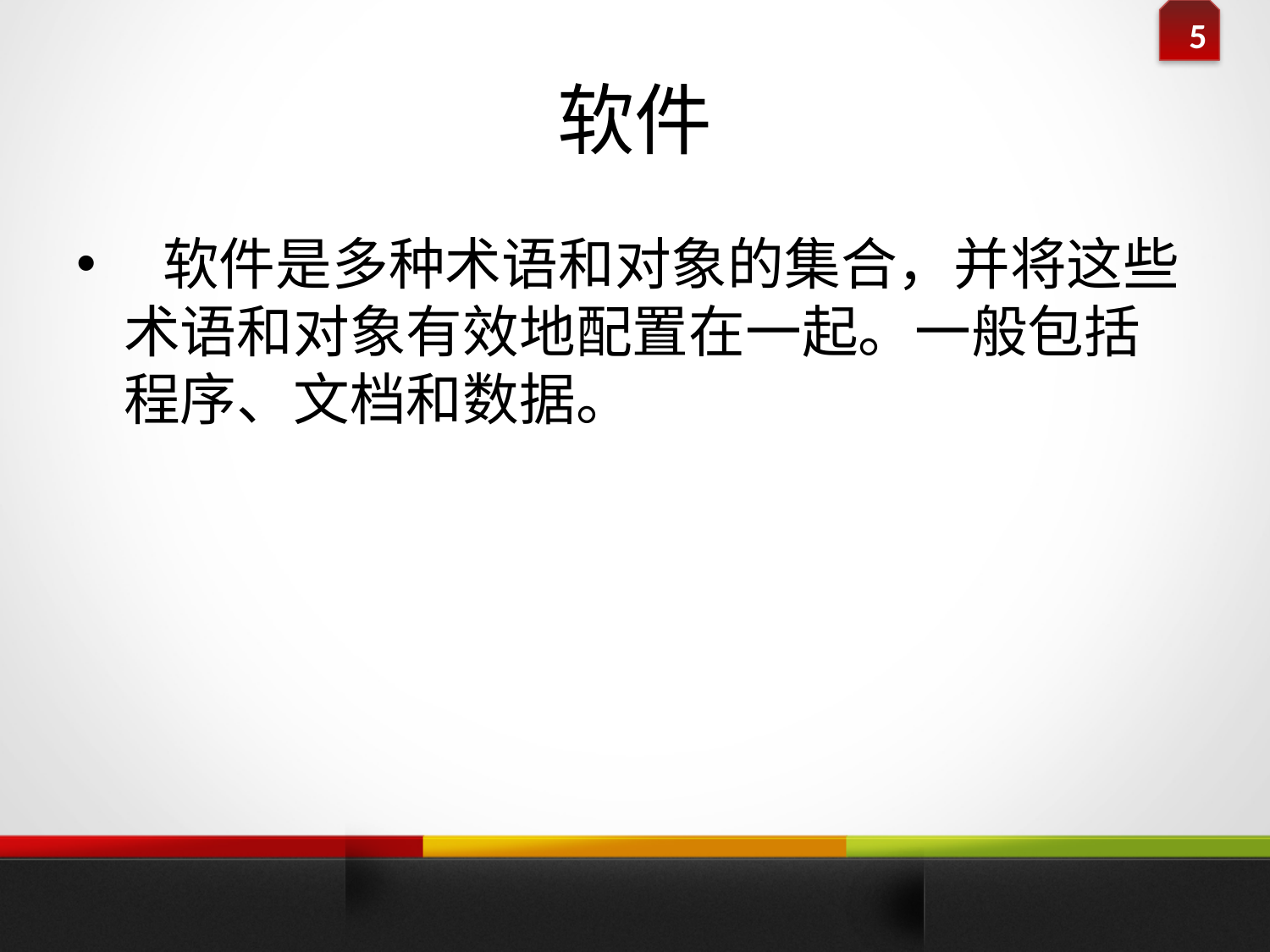

# 软件
  软件是多种术语和对象的集合，并将这些术语和对象有效地配置在一起。一般包括程序、文档和数据。